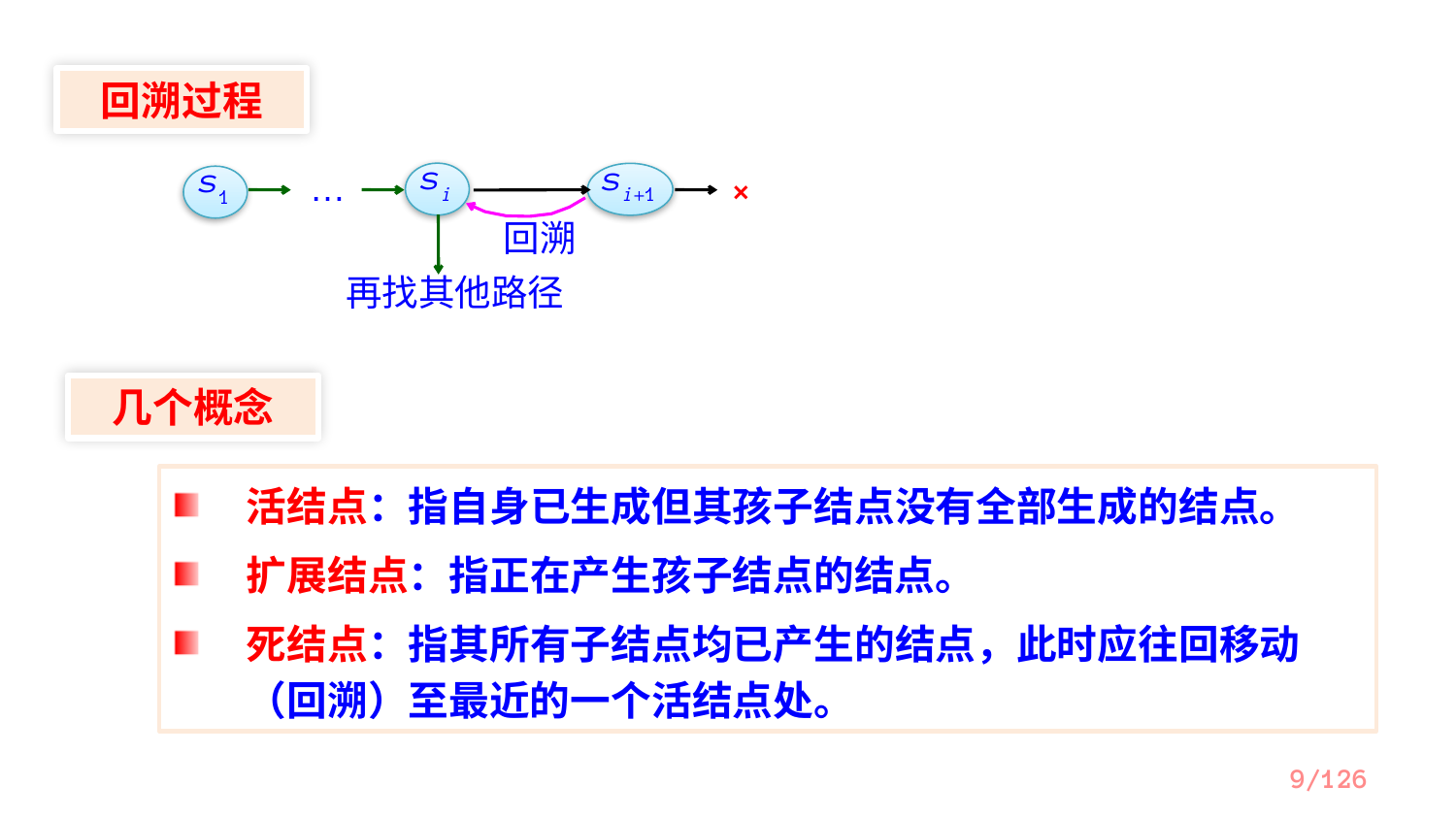

回溯过程
si
si+1
s1
×
…

回溯
再找其他路径

几个概念
活结点：指自身已生成但其孩子结点没有全部生成的结点。
扩展结点：指正在产生孩子结点的结点。
死结点：指其所有子结点均已产生的结点，此时应往回移动（回溯）至最近的一个活结点处。
9/126